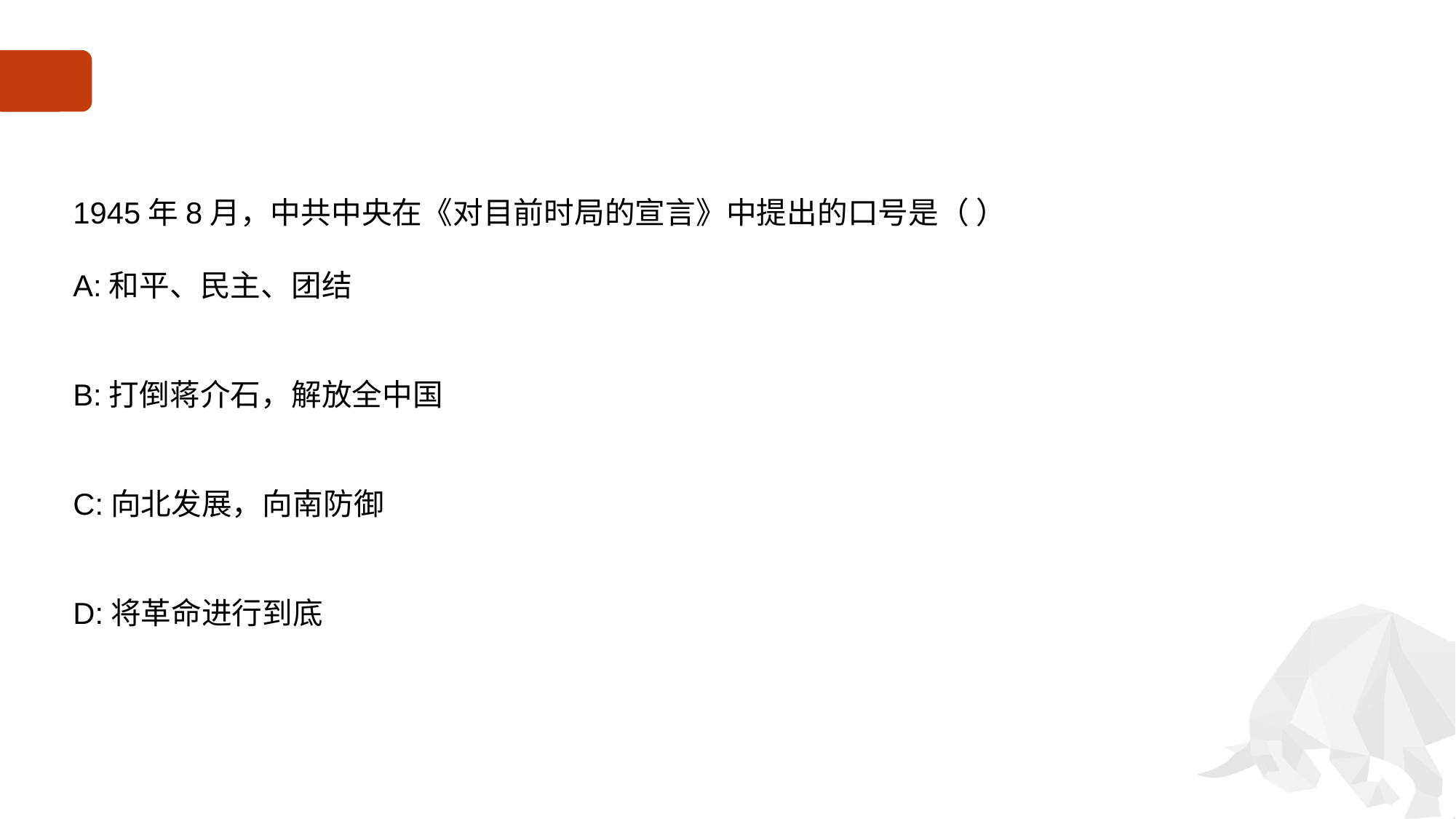

#
1945年8月，中共中央在《对目前时局的宣言》中提出的口号是（ ）

A:和平、民主、团结

B:打倒蒋介石，解放全中国

C:向北发展，向南防御

D:将革命进行到底